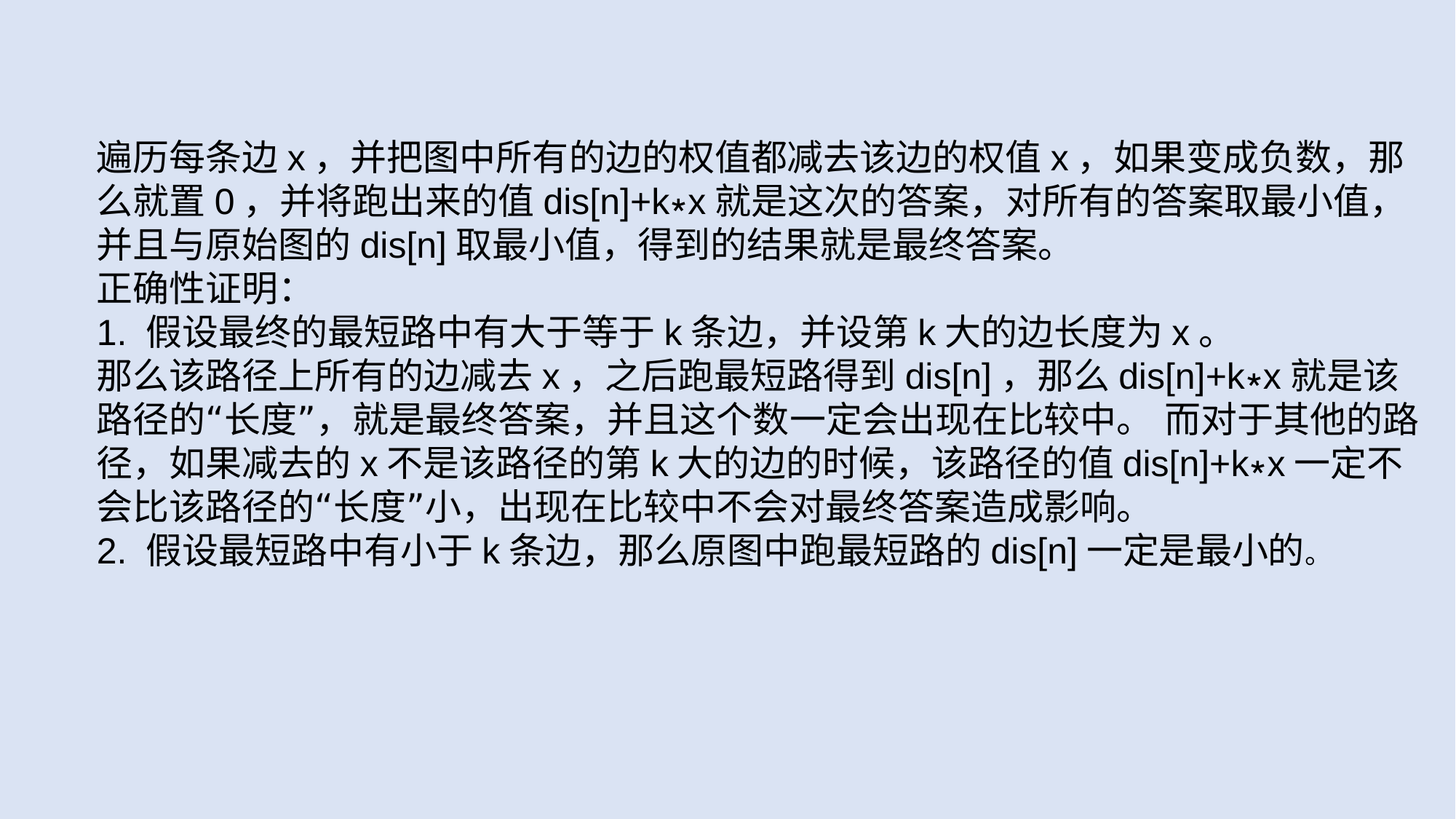

遍历每条边x，并把图中所有的边的权值都减去该边的权值x，如果变成负数，那么就置0，并将跑出来的值dis[n]+k∗x就是这次的答案，对所有的答案取最小值，并且与原始图的dis[n]取最小值，得到的结果就是最终答案。
正确性证明：
1. 假设最终的最短路中有大于等于k条边，并设第k大的边长度为x。
那么该路径上所有的边减去x，之后跑最短路得到dis[n]，那么dis[n]+k∗x就是该路径的“长度”，就是最终答案，并且这个数一定会出现在比较中。 而对于其他的路径，如果减去的x不是该路径的第k大的边的时候，该路径的值dis[n]+k∗x一定不会比该路径的“长度”小，出现在比较中不会对最终答案造成影响。
2. 假设最短路中有小于k条边，那么原图中跑最短路的dis[n]一定是最小的。